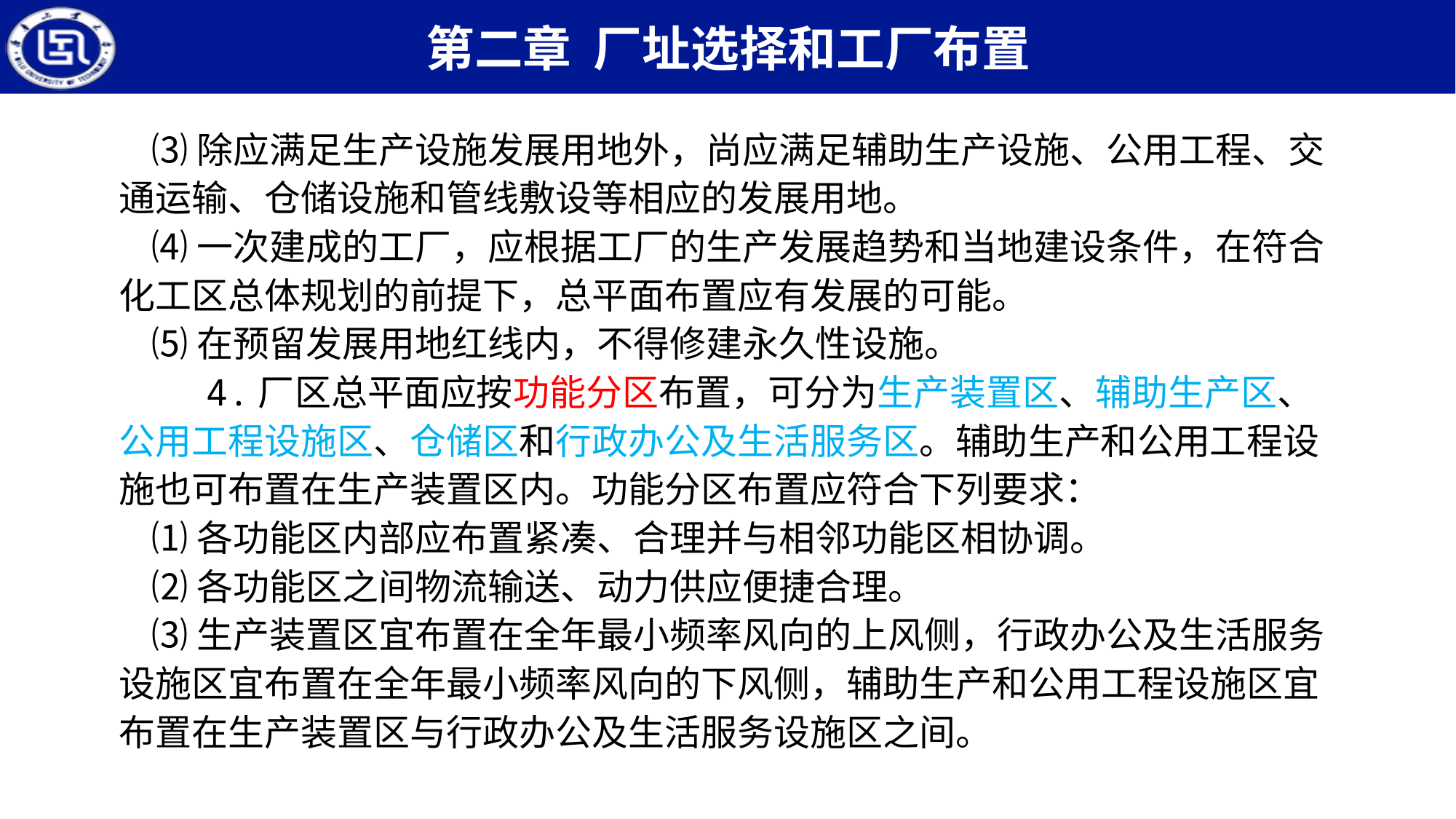

⑶除应满足生产设施发展用地外，尚应满足辅助生产设施、公用工程、交通运输、仓储设施和管线敷设等相应的发展用地。
    ⑷一次建成的工厂，应根据工厂的生产发展趋势和当地建设条件，在符合化工区总体规划的前提下，总平面布置应有发展的可能。
    ⑸在预留发展用地红线内，不得修建永久性设施。
    4.厂区总平面应按功能分区布置，可分为生产装置区、辅助生产区、公用工程设施区、仓储区和行政办公及生活服务区。辅助生产和公用工程设施也可布置在生产装置区内。功能分区布置应符合下列要求：
    ⑴各功能区内部应布置紧凑、合理并与相邻功能区相协调。
    ⑵各功能区之间物流输送、动力供应便捷合理。
    ⑶生产装置区宜布置在全年最小频率风向的上风侧，行政办公及生活服务设施区宜布置在全年最小频率风向的下风侧，辅助生产和公用工程设施区宜布置在生产装置区与行政办公及生活服务设施区之间。